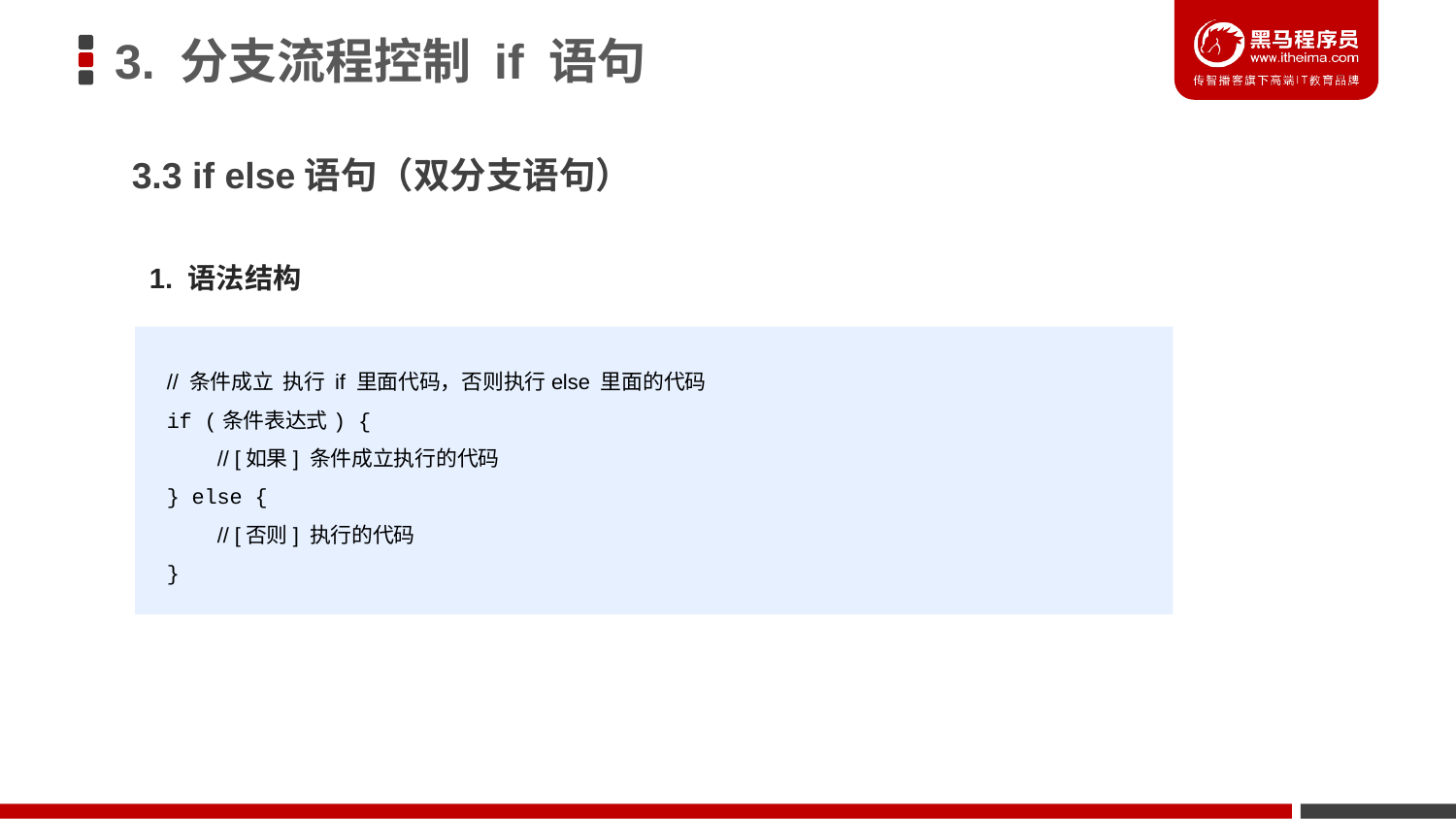

# 3. 分支流程控制 if 语句
3.3 if else语句（双分支语句）
1. 语法结构
// 条件成立  执行 if 里面代码，否则执行else 里面的代码
if (条件表达式) {
    // [如果] 条件成立执行的代码
} else {
    // [否则] 执行的代码
}